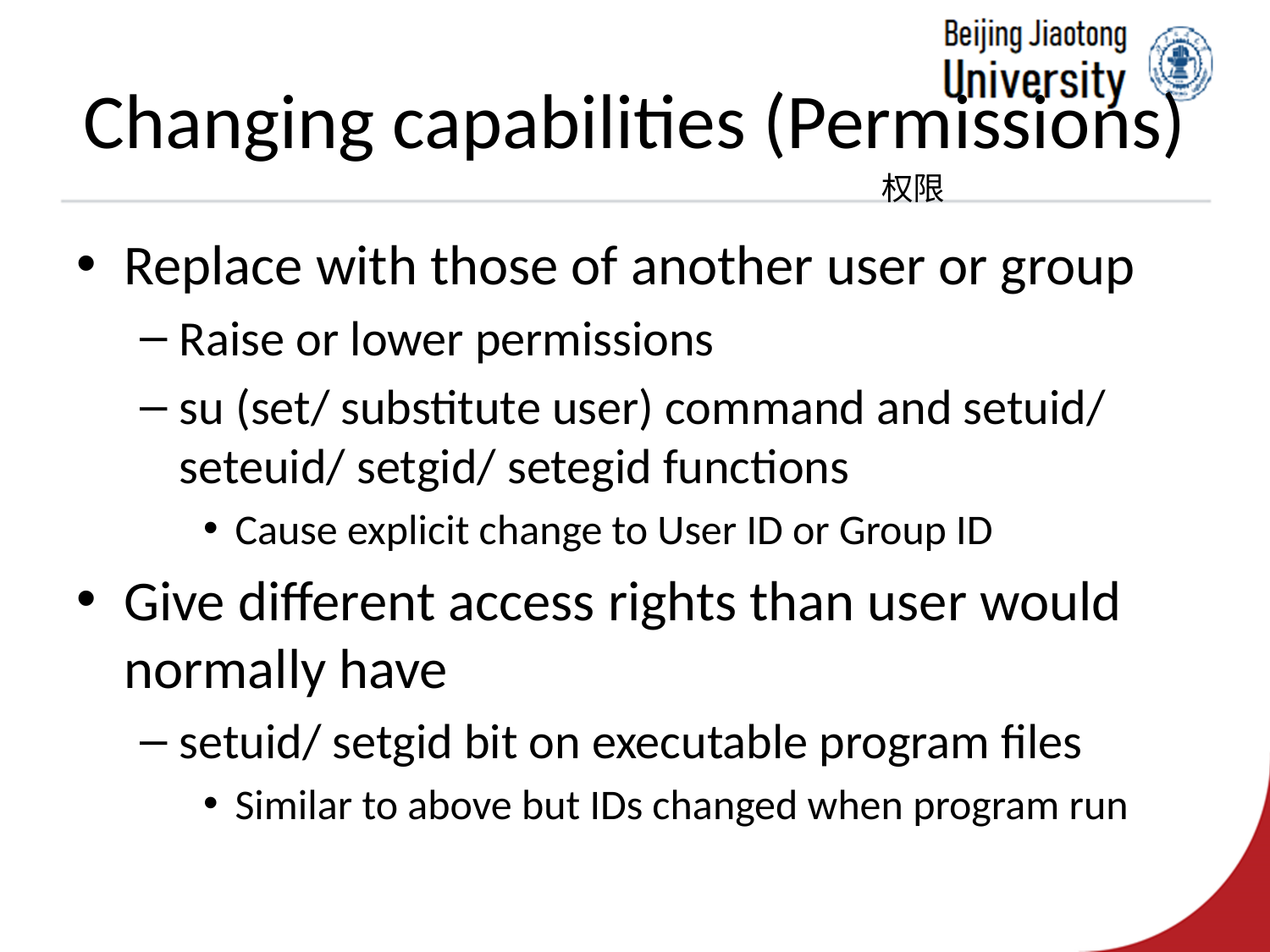

# Changing capabilities (Permissions)
权限
Replace with those of another user or group
Raise or lower permissions
su (set/ substitute user) command and setuid/ seteuid/ setgid/ setegid functions
Cause explicit change to User ID or Group ID
Give different access rights than user would normally have
setuid/ setgid bit on executable program files
Similar to above but IDs changed when program run